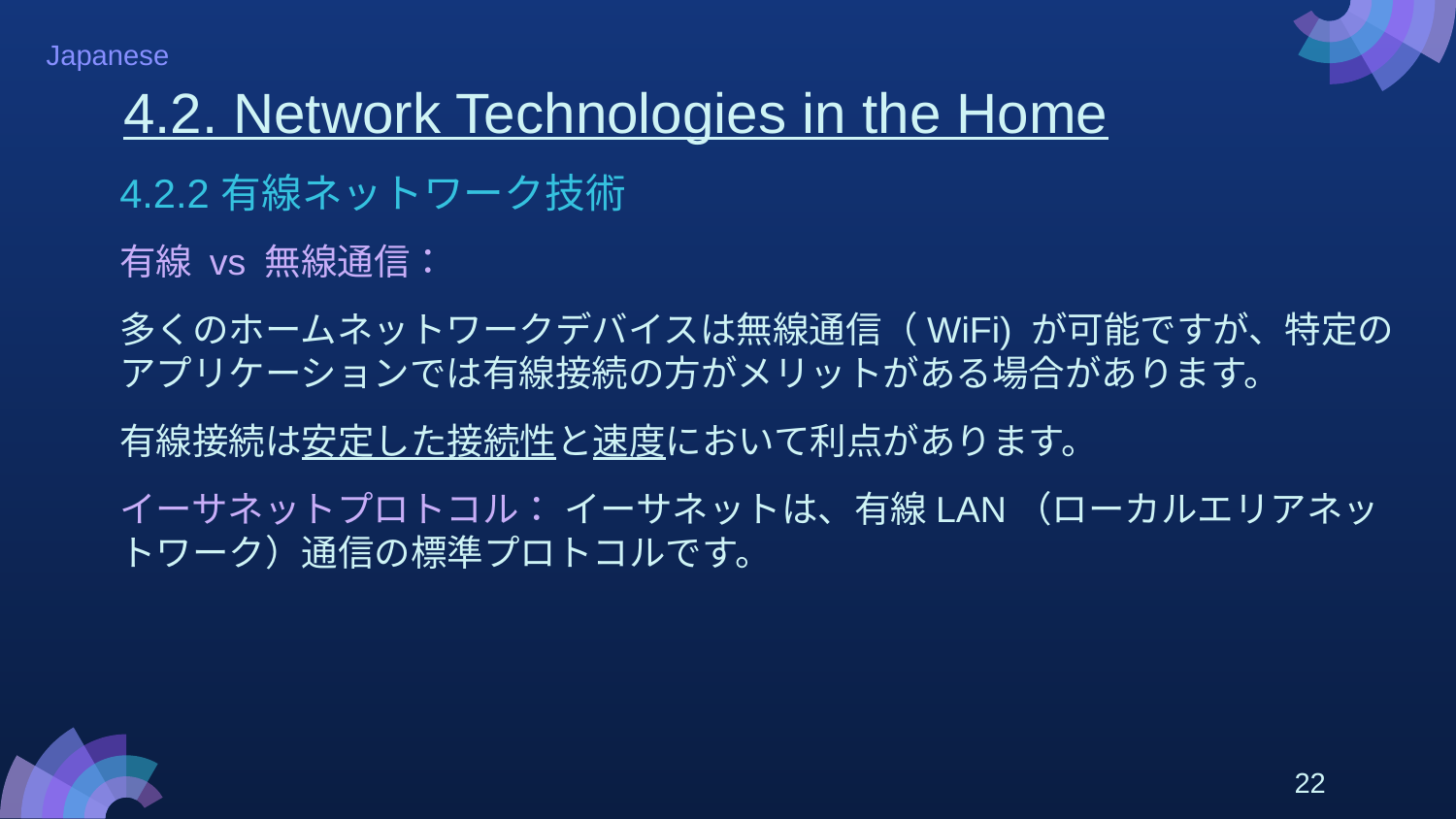

# 4.2. Network Technologies in the Home
4.2.2 有線ネットワーク技術
有線 vs 無線通信：
多くのホームネットワークデバイスは無線通信（WiFi) が可能ですが、特定のアプリケーションでは有線接続の方がメリットがある場合があります。
有線接続は安定した接続性と速度において利点があります。
イーサネットプロトコル： イーサネットは、有線LAN（ローカルエリアネットワーク）通信の標準プロトコルです。
22